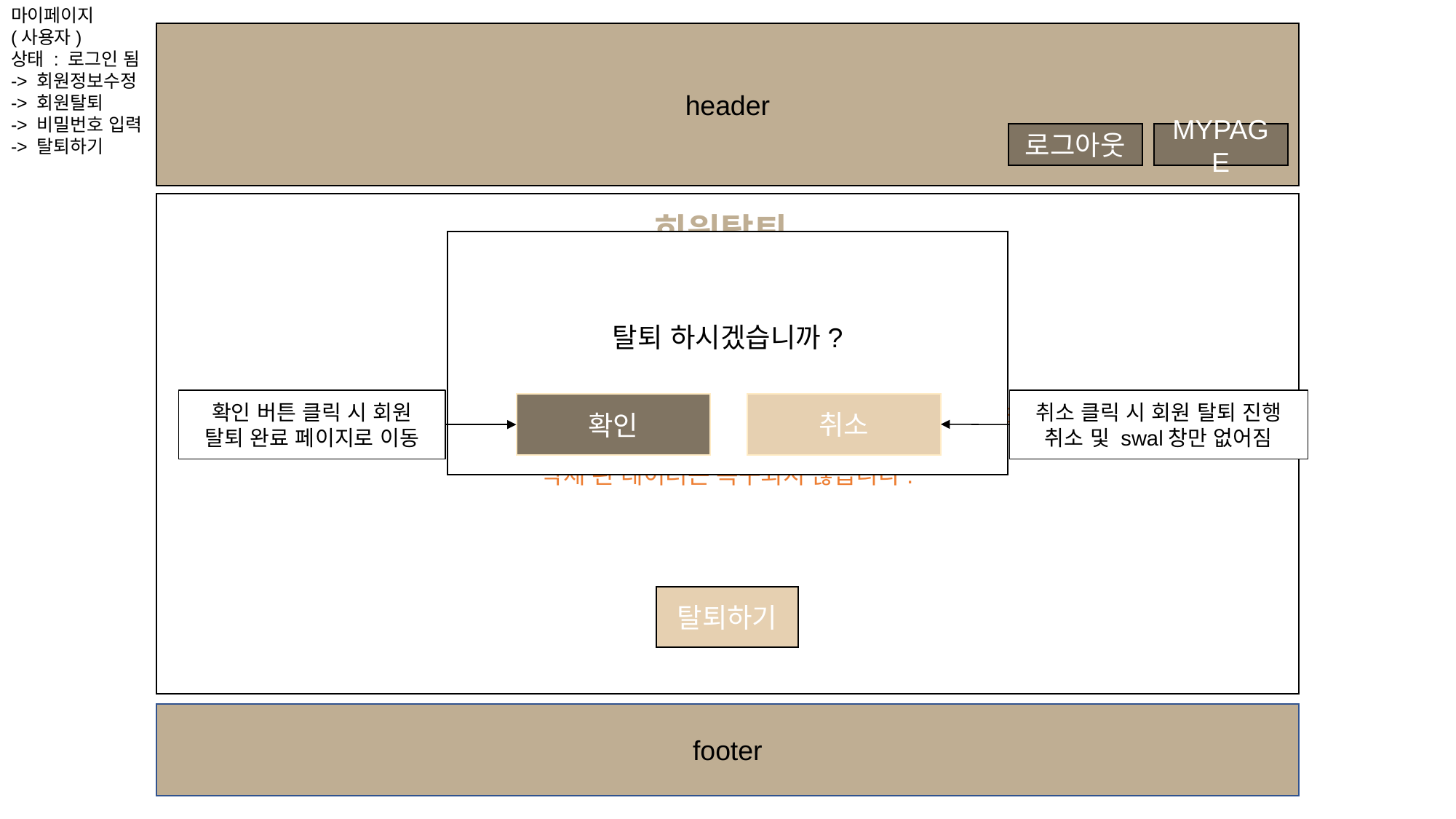

마이페이지
(사용자)
상태 : 로그인 됨
-> 회원정보수정
-> 회원탈퇴
-> 비밀번호 입력
-> 탈퇴하기
header
로그아웃
MYPAGE

회원탈퇴
탈퇴 하시겠습니까?

확인
취소
*회원탈퇴를 하기 전에 안내사항을 꼭 확인 해 주세요.
회원정보 및 서비스 이용기록 삭제
회원 정보 및 서비스 이용기록, 결제정보는 탈퇴 한 시점으로부터 2년 동안 유지되며 2년 후 영구 삭제됩니다.
삭제 된 데이터는 복구되지 않습니다.
확인 버튼 클릭 시 회원 탈퇴 완료 페이지로 이동
취소 클릭 시 회원 탈퇴 진행 취소 및 swal창만 없어짐
탈퇴하기
footer